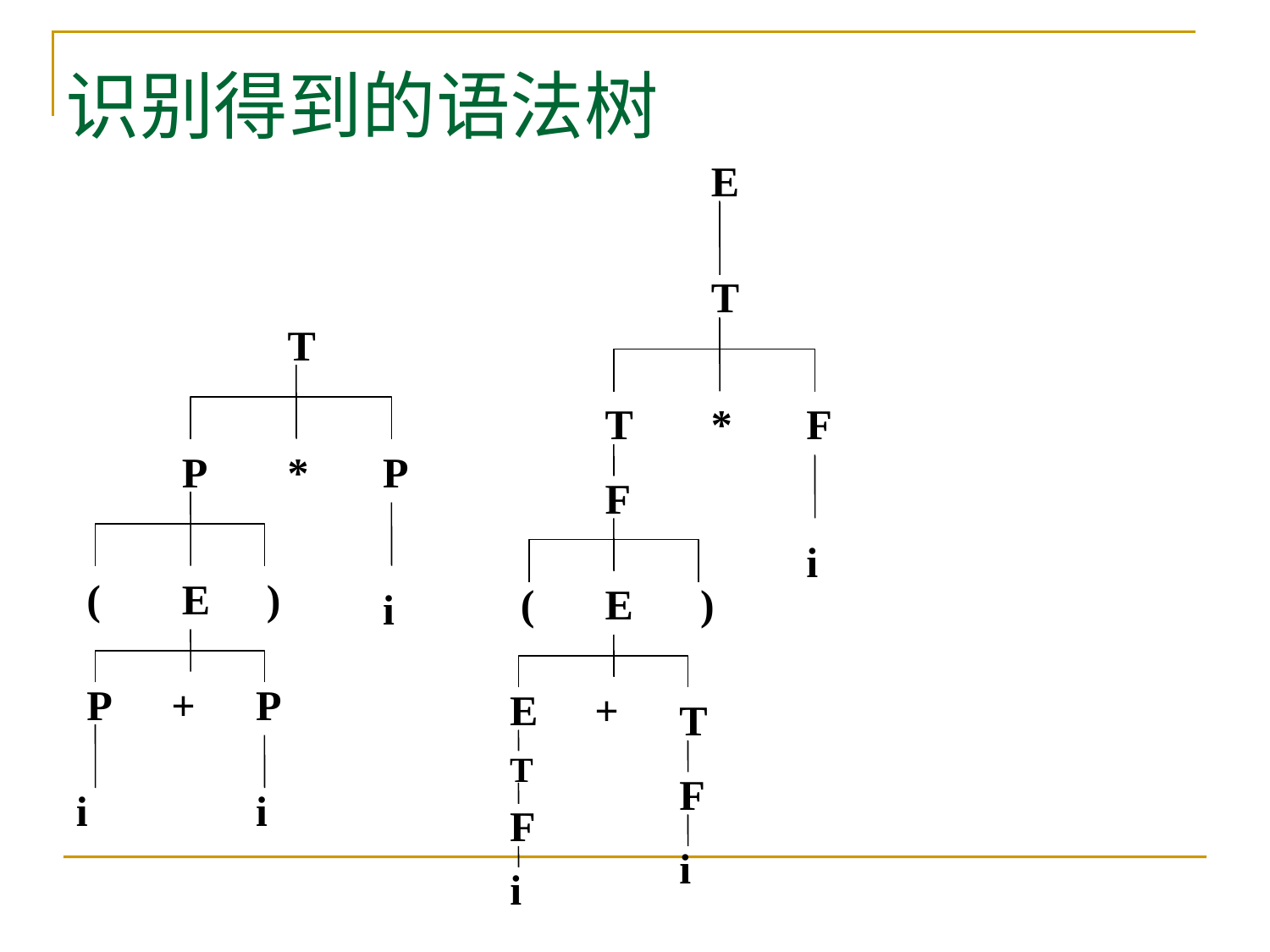

# 识别得到的语法树
E

T

T
*
F

F

i

(
E
)

E
+
T

T

F

F

i

i
T

P
*
P

(
E
)
i

P
+
P

i
i
54